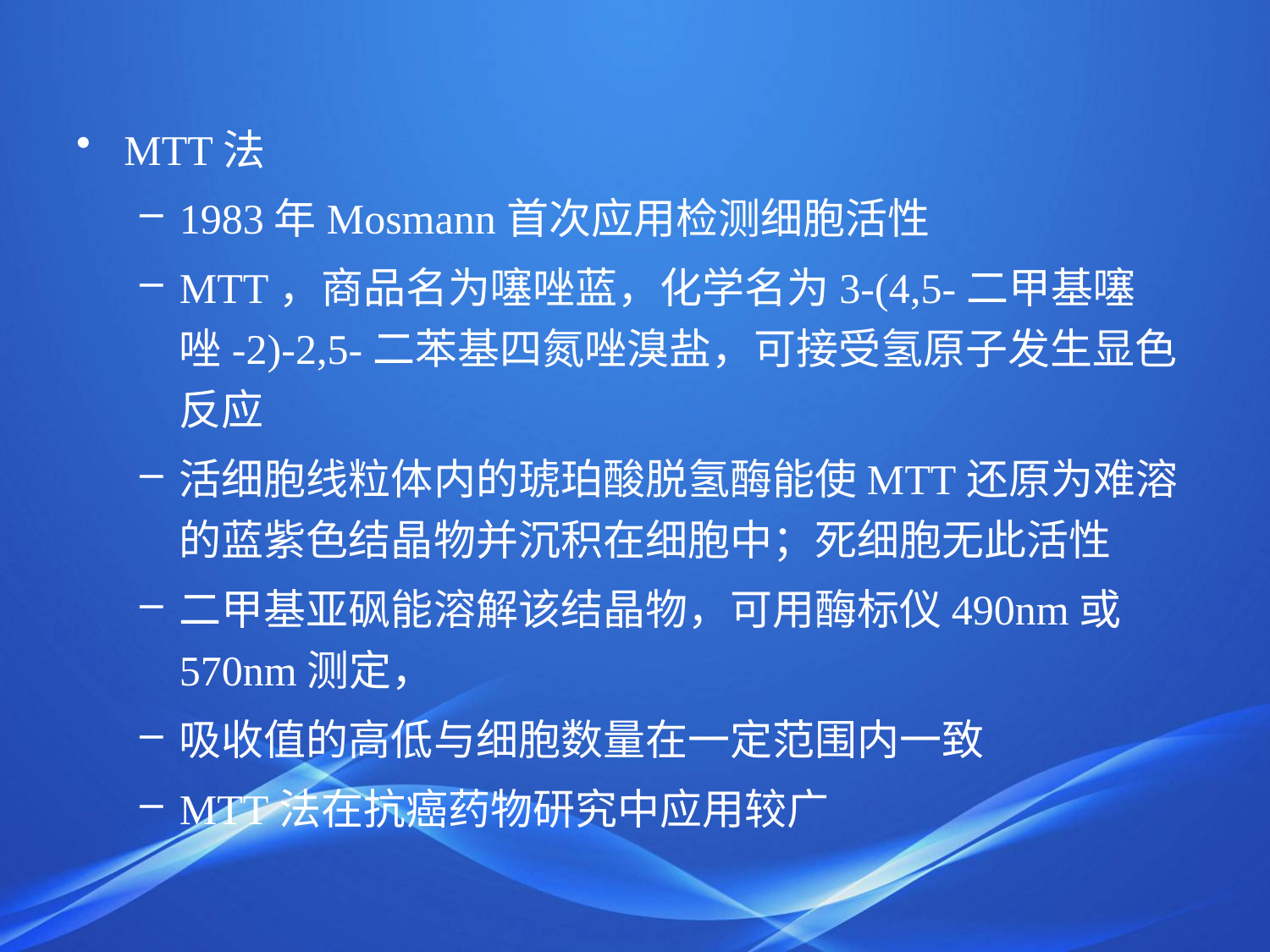

MTT法
1983年Mosmann首次应用检测细胞活性
MTT，商品名为噻唑蓝，化学名为3-(4,5-二甲基噻唑-2)-2,5-二苯基四氮唑溴盐，可接受氢原子发生显色反应
活细胞线粒体内的琥珀酸脱氢酶能使MTT还原为难溶的蓝紫色结晶物并沉积在细胞中；死细胞无此活性
二甲基亚砜能溶解该结晶物，可用酶标仪490nm或570nm测定，
吸收值的高低与细胞数量在一定范围内一致
MTT法在抗癌药物研究中应用较广